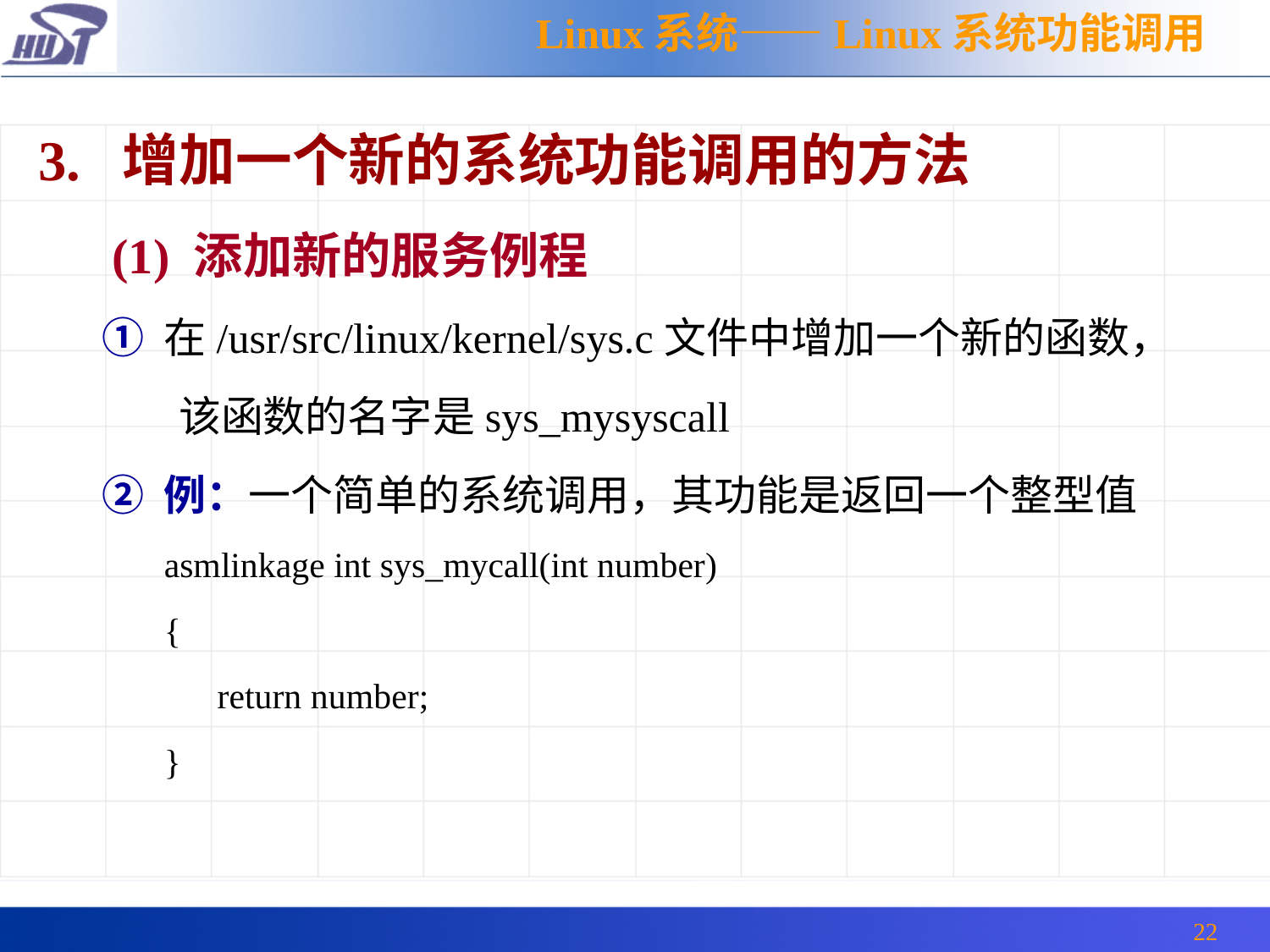

Linux系统——Linux系统功能调用
3.  增加一个新的系统功能调用的方法
      (1) 添加新的服务例程
① 在/usr/src/linux/kernel/sys.c文件中增加一个新的函数，
       该函数的名字是sys_mysyscall
② 例：一个简单的系统调用，其功能是返回一个整型值
       asmlinkage int sys_mycall(int number)
       {
             return number;
       }
22